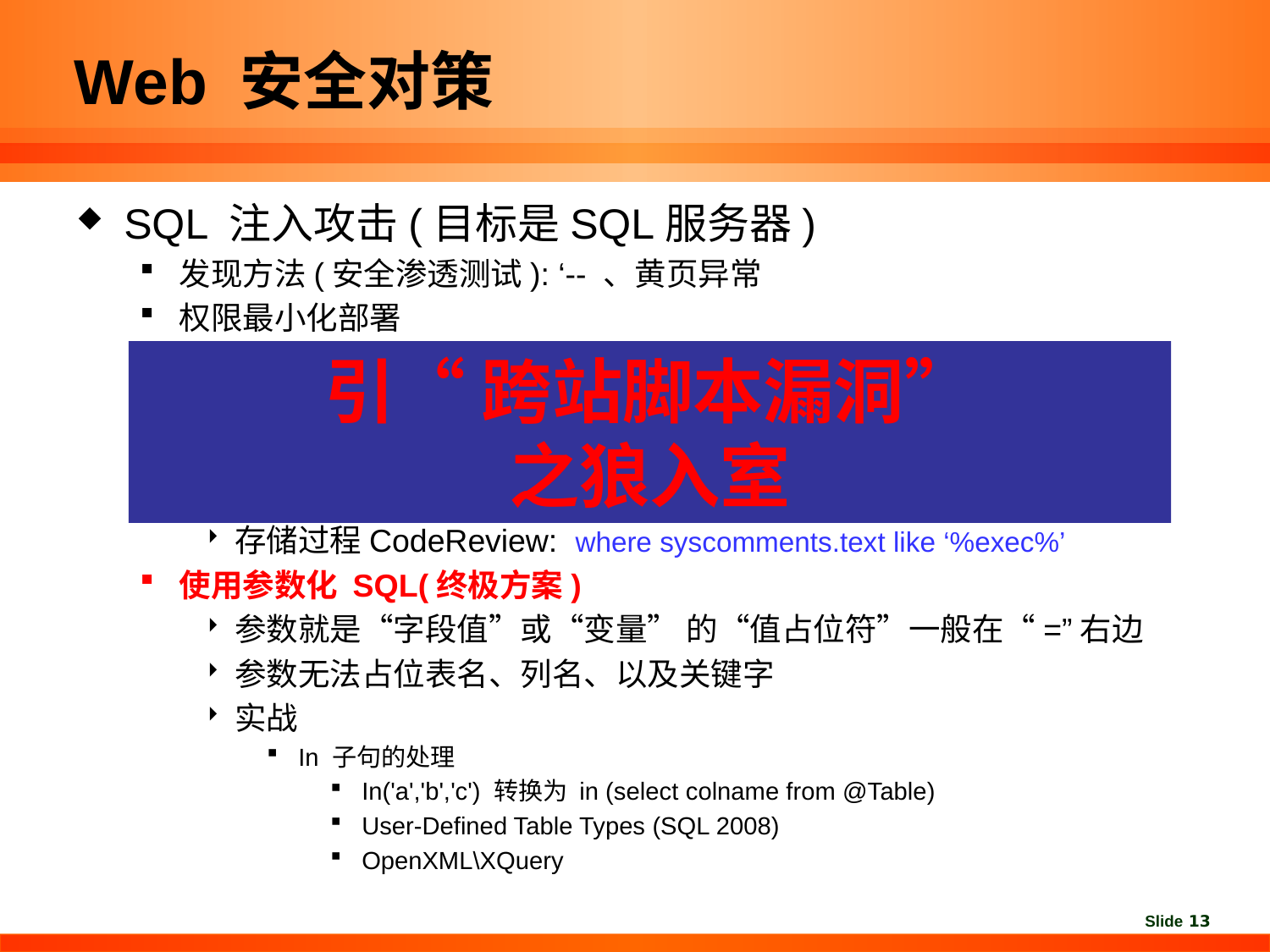

# Web 安全对策
SQL 注入攻击(目标是SQL服务器)
发现方法(安全渗透测试): ‘-- 、黄页异常
权限最小化部署
莫轻信外部输入
输入效验、输入过滤(黑名单长期维护)
纵深防御(Browser\Client\Server)
避免 exec 动态 SQL
存储过程CodeReview:  where syscomments.text like ‘%exec%’
使用参数化 SQL(终极方案)
参数就是“字段值”或“变量” 的“值占位符”一般在“=”右边
参数无法占位表名、列名、以及关键字
实战
In 子句的处理
In('a','b','c') 转换为 in (select colname from @Table)
User-Defined Table Types (SQL 2008)
OpenXML\XQuery
引“ 跨站脚本漏洞”
之狼入室